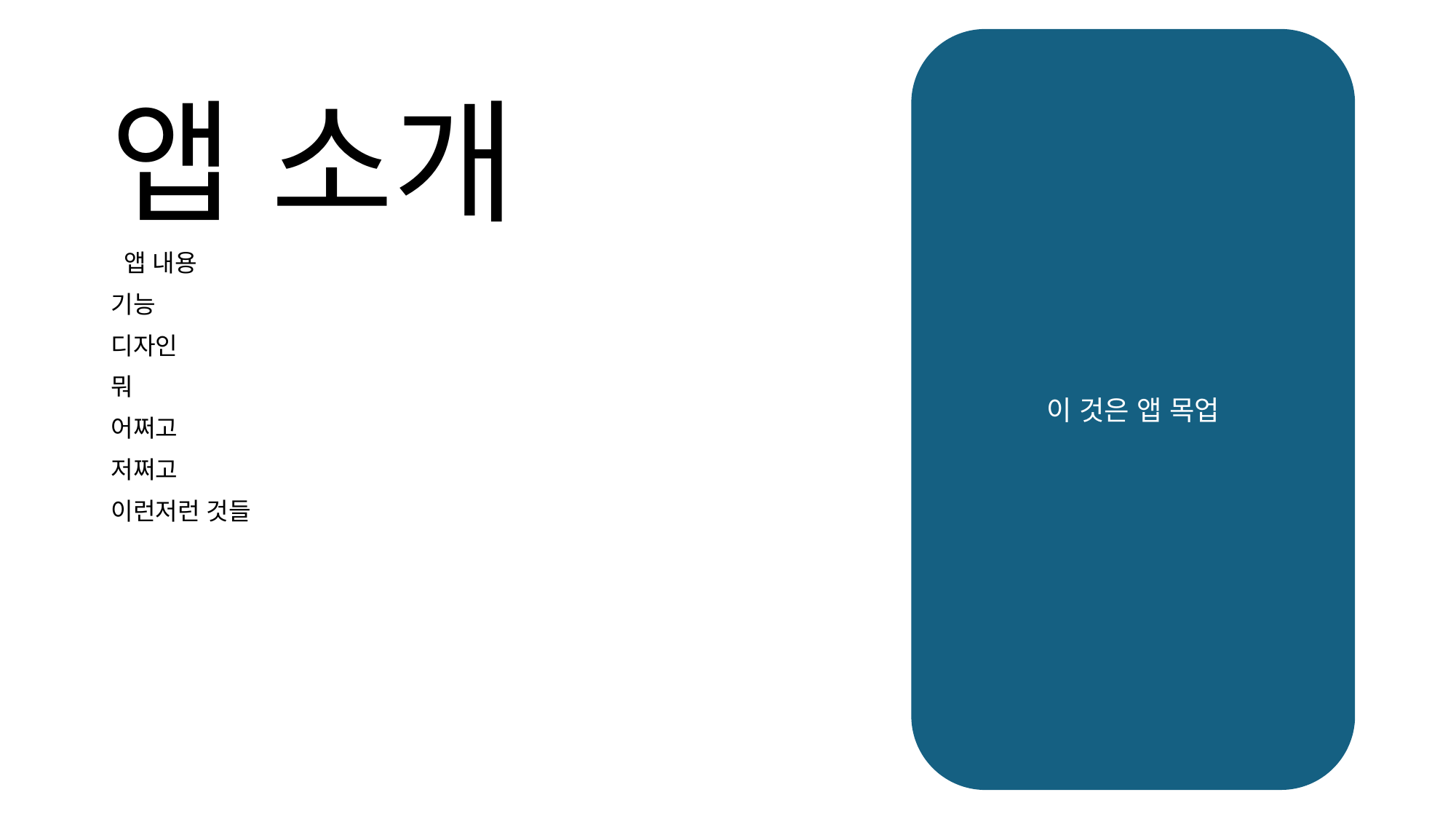

이 것은 앱 목업
# 앱 소개
 앱 내용
기능
디자인
뭐
어쩌고
저쩌고
이런저런 것들